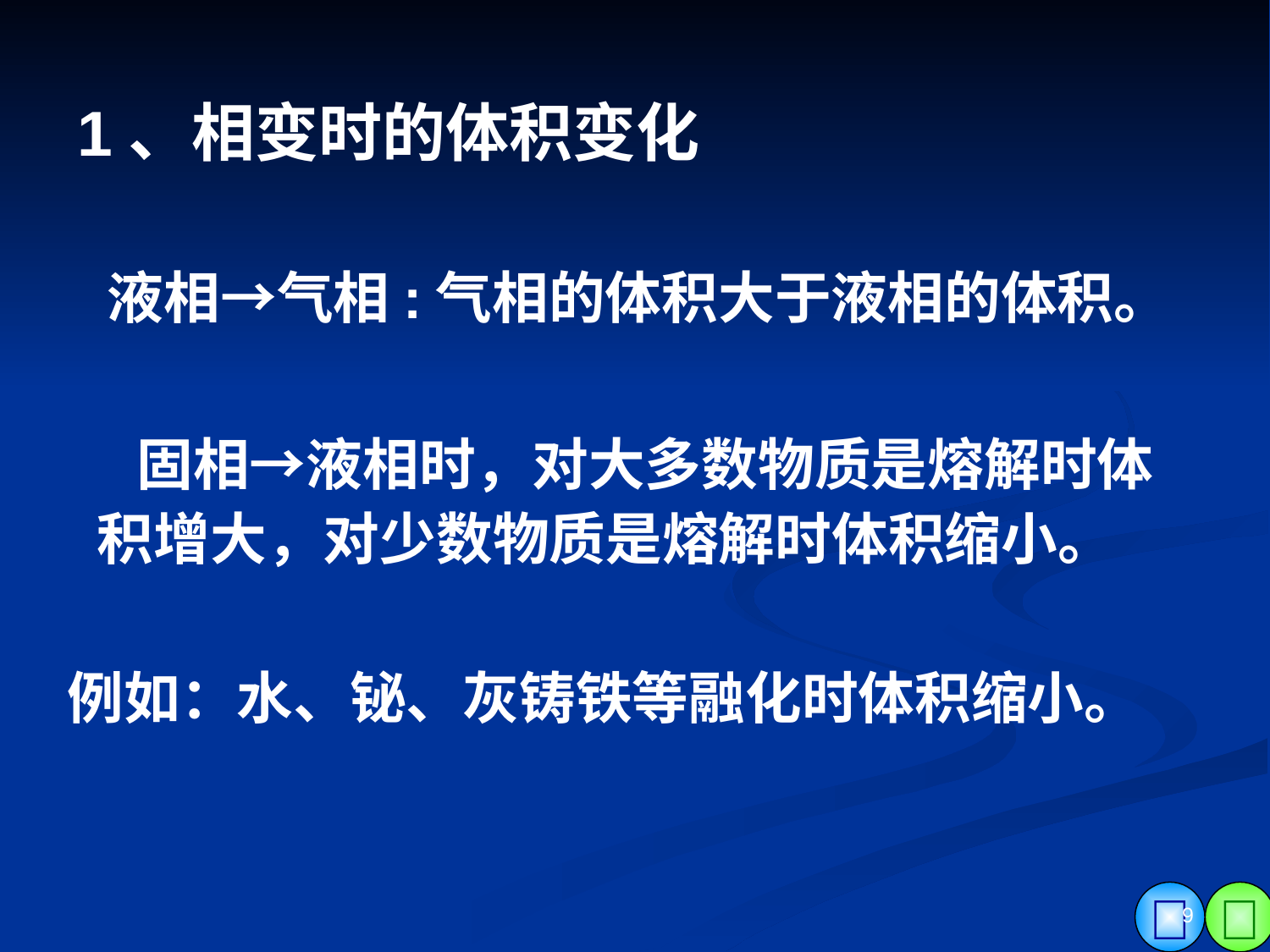

1、相变时的体积变化
液相→气相:气相的体积大于液相的体积。
  固相→液相时，对大多数物质是熔解时体积增大，对少数物质是熔解时体积缩小。
例如：水、铋、灰铸铁等融化时体积缩小。
9